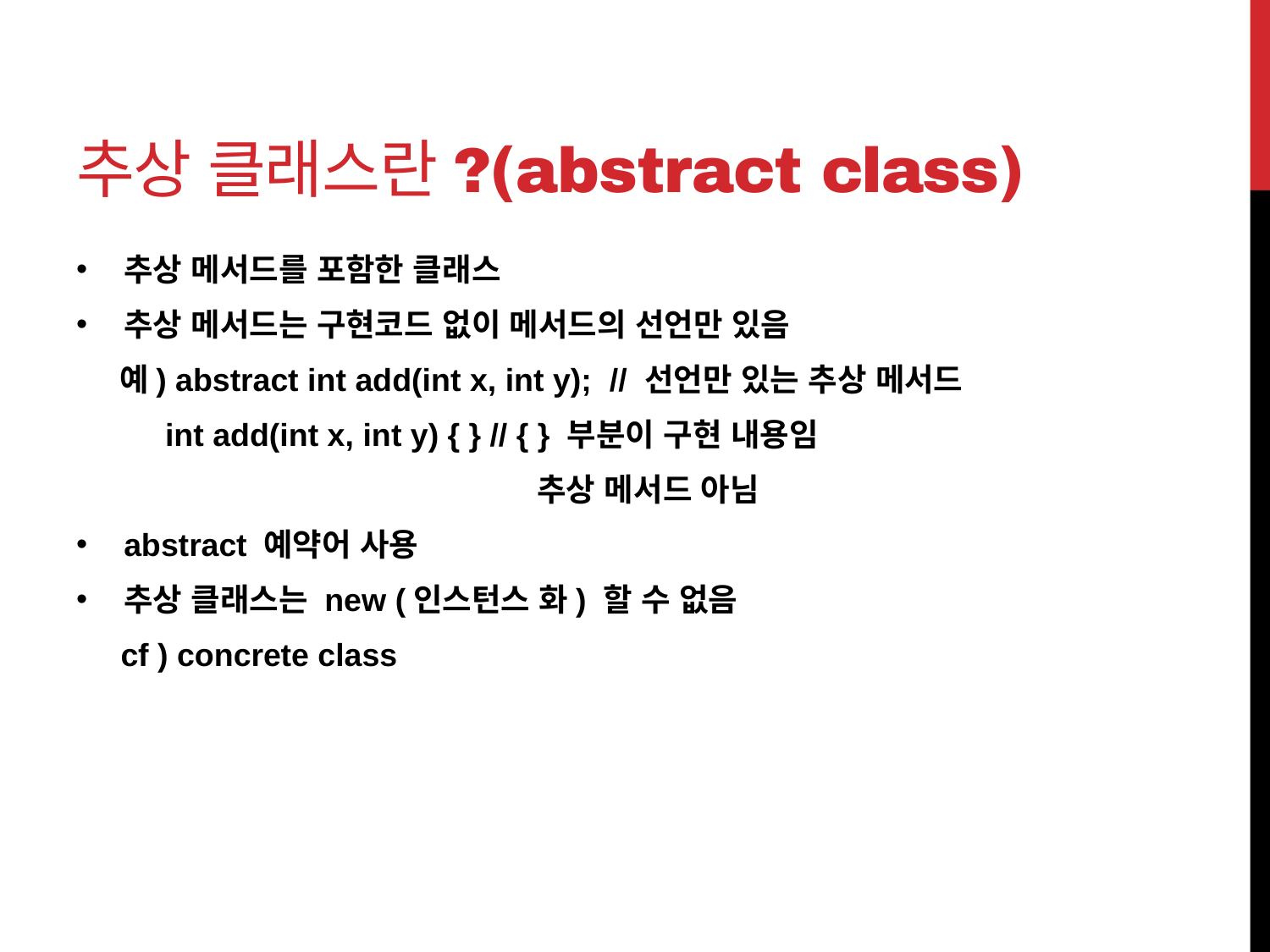

# 추상 클래스란?(abstract class)
추상 메서드를 포함한 클래스
추상 메서드는 구현코드 없이 메서드의 선언만 있음
    예) abstract int add(int x, int y);  // 선언만 있는 추상 메서드
          int add(int x, int y) { } // { } 부분이 구현 내용임
                                                   추상 메서드 아님
abstract 예약어 사용
추상 클래스는 new (인스턴스 화) 할 수 없음
     cf ) concrete class